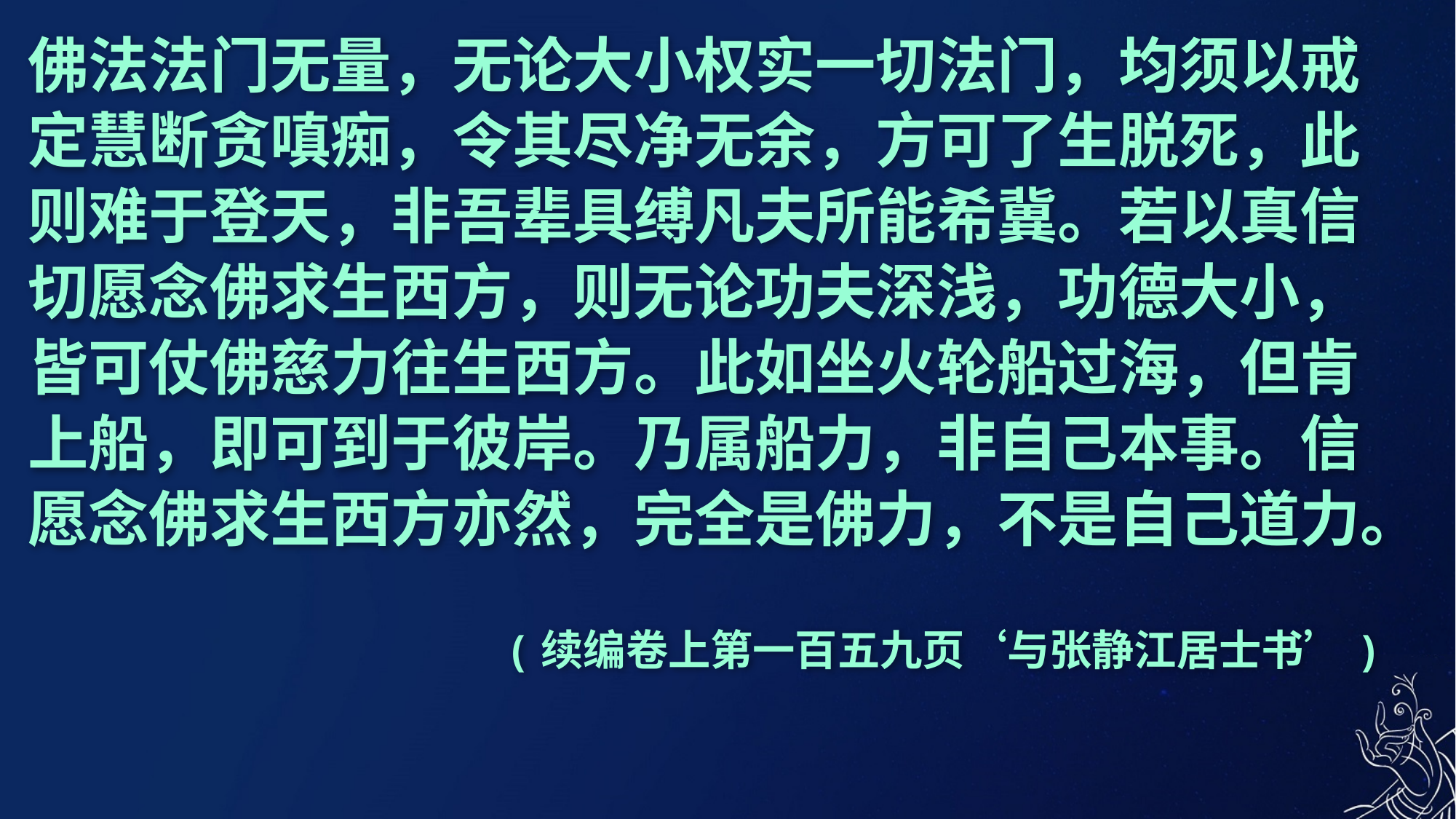

佛法法门无量，无论大小权实一切法门，均须以戒定慧断贪嗔痴，令其尽净无余，方可了生脱死，此则难于登天，非吾辈具缚凡夫所能希冀。若以真信切愿念佛求生西方，则无论功夫深浅，功德大小，皆可仗佛慈力往生西方。此如坐火轮船过海，但肯上船，即可到于彼岸。乃属船力，非自己本事。信愿念佛求生西方亦然，完全是佛力，不是自己道力。

(续编卷上第一百五九页‘与张静江居士书’)